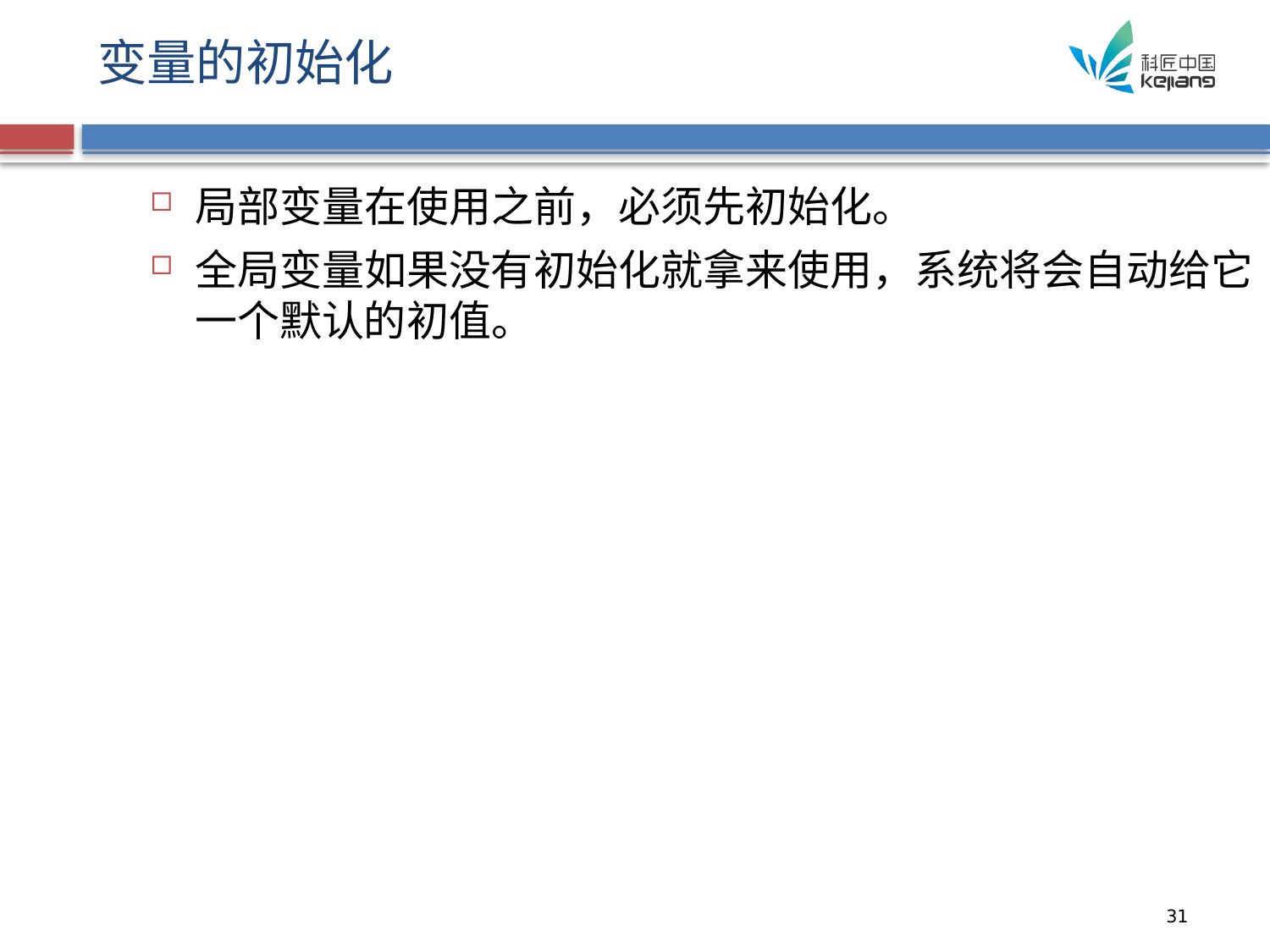

# 变量的初始化
局部变量在使用之前，必须先初始化。
全局变量如果没有初始化就拿来使用，系统将会自动给它一个默认的初值。
31